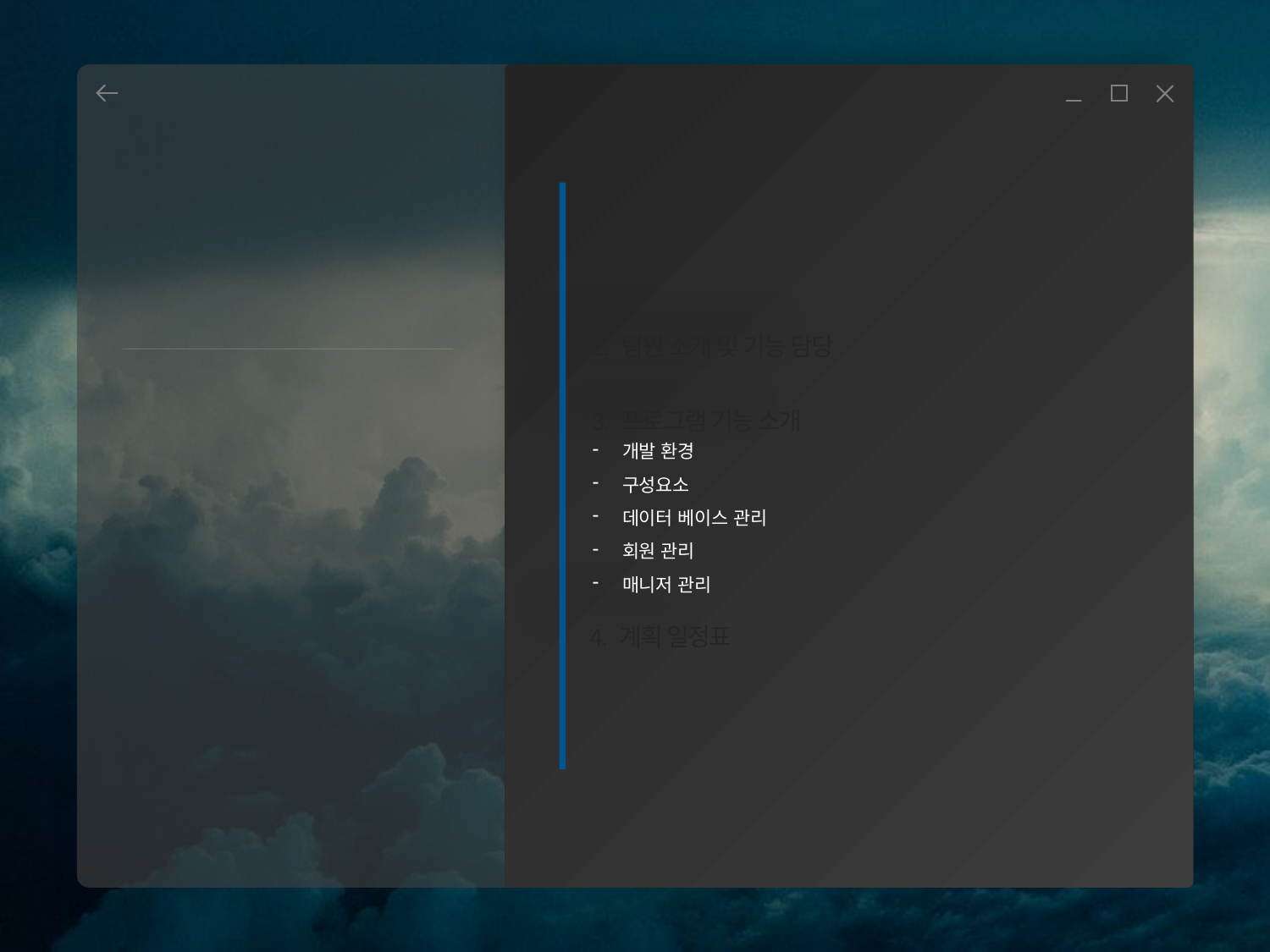

목차
1. 선정이유
 (PC방 회원 관리 프로그램 초안)
2. 팀원 소개 및 기능 담당
Team2 portfolio
3. 프로그램 기능 소개
개발 환경
구성요소
데이터 베이스 관리
회원 관리
매니저 관리

4. 계획 일정표